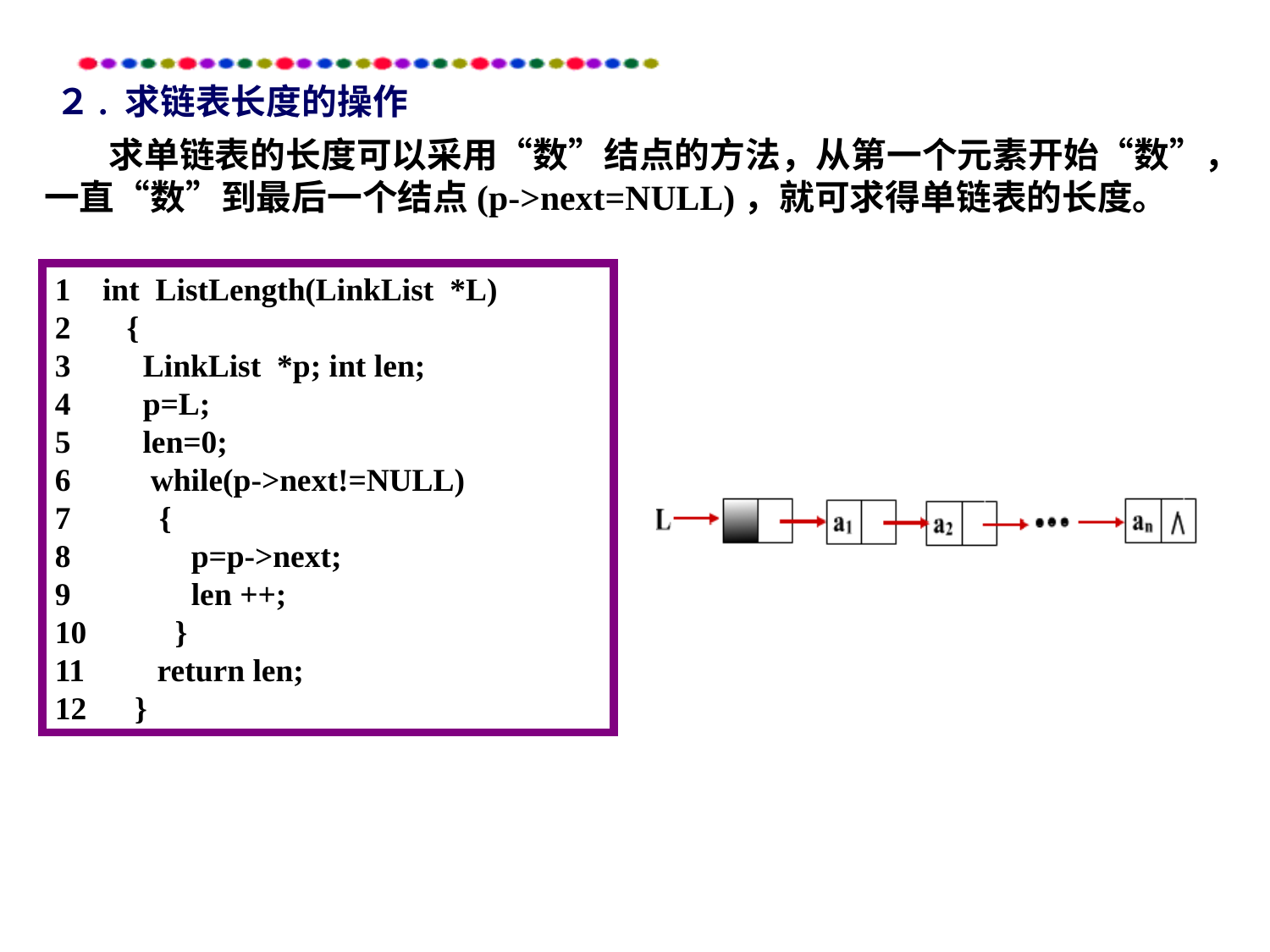

# ２. 求链表长度的操作
       求单链表的长度可以采用“数”结点的方法，从第一个元素开始“数”，一直“数”到最后一个结点(p->next=NULL)，就可求得单链表的长度。
int  ListLength(LinkList  *L)
   {
3         LinkList  *p; int len;
4         p=L;
     len=0;
      while(p->next!=NULL)
7           {
8               p=p->next;
9               len ++;
10           }
11         return len;
12      }